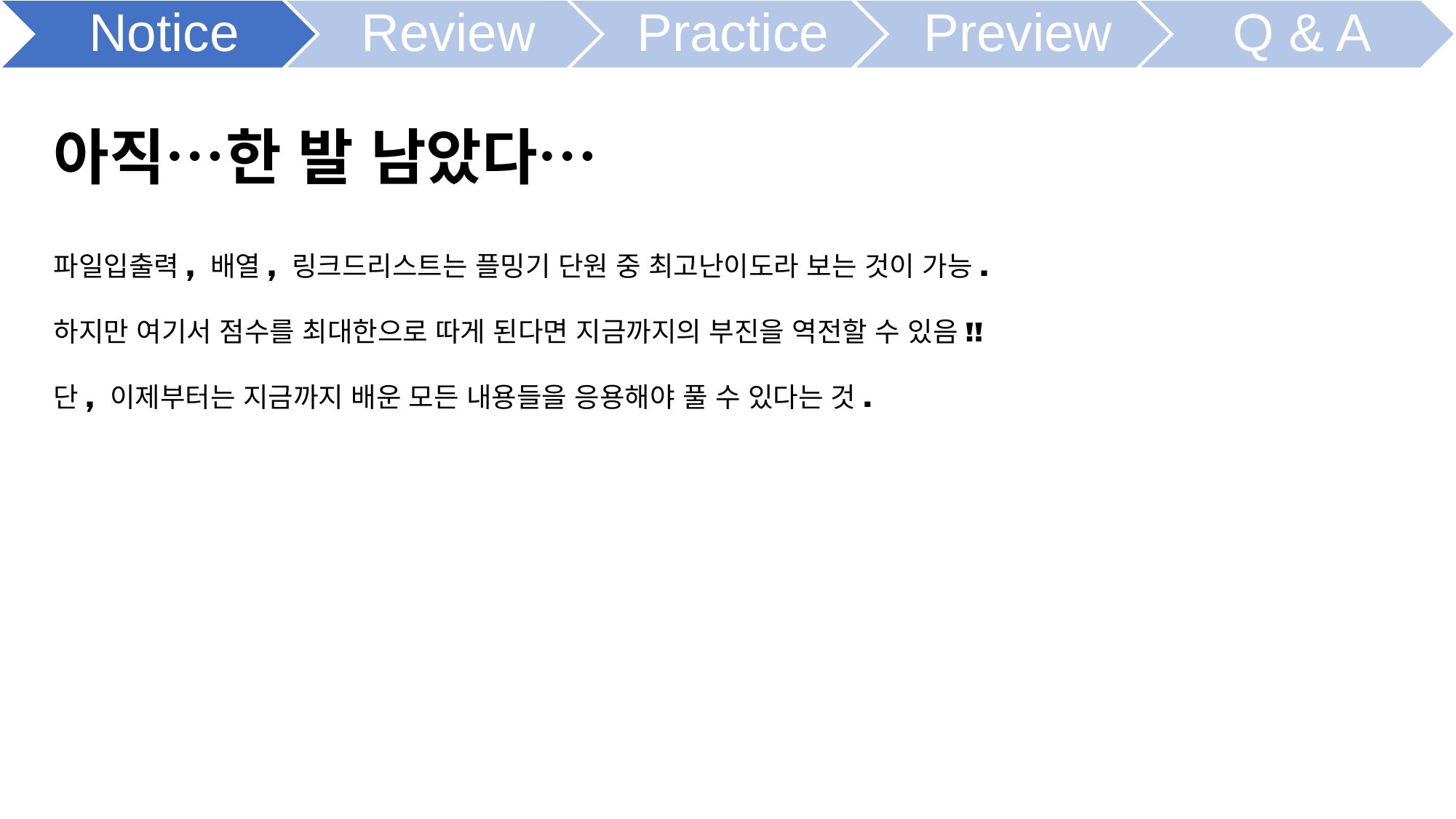

Notice
Review
Practice
Preview
Q & A
아직…한 발 남았다…
파일입출력, 배열, 링크드리스트는 플밍기 단원 중 최고난이도라 보는 것이 가능.

하지만 여기서 점수를 최대한으로 따게 된다면 지금까지의 부진을 역전할 수 있음!!

단, 이제부터는 지금까지 배운 모든 내용들을 응용해야 풀 수 있다는 것.